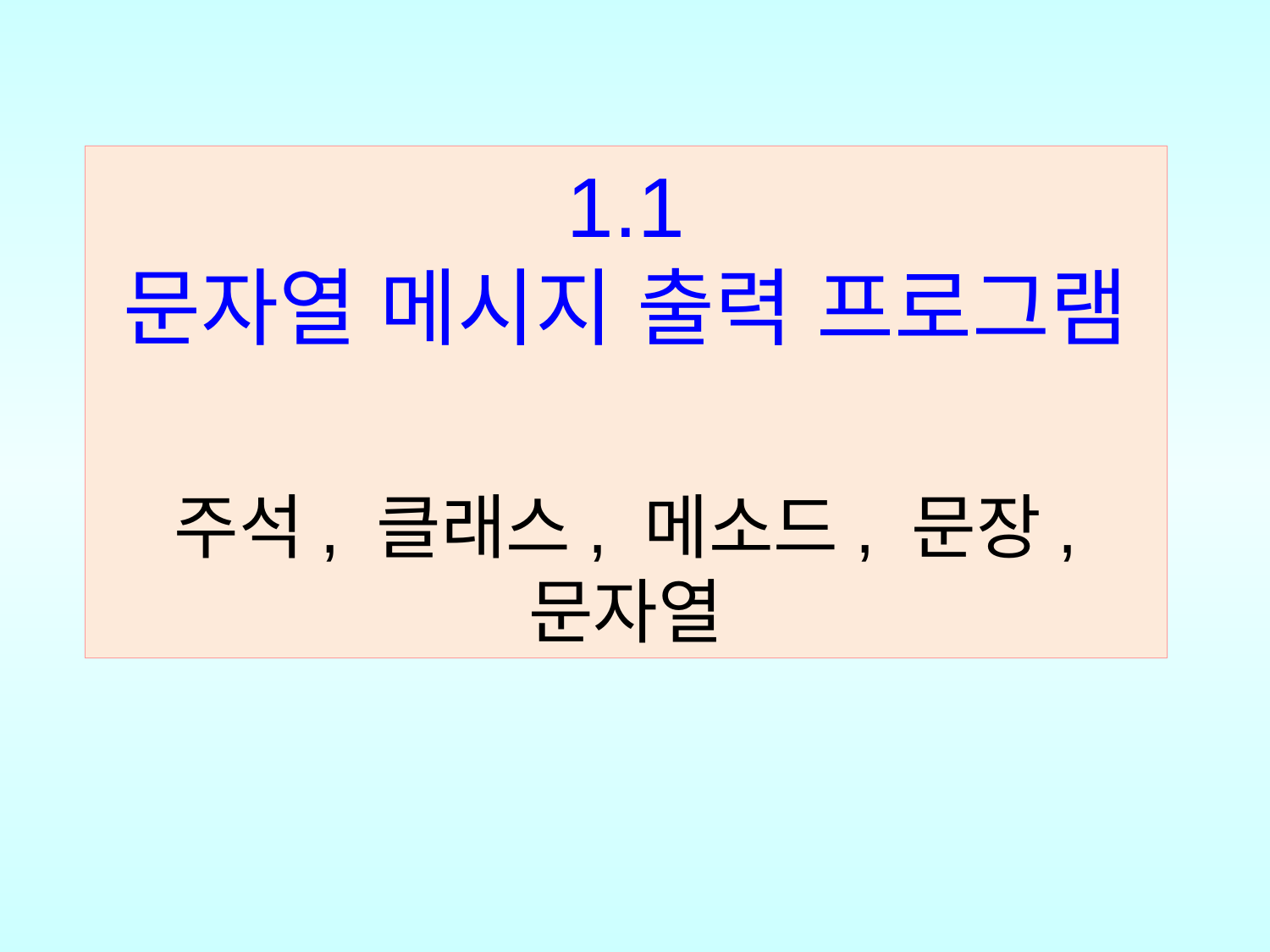

1.1
문자열 메시지 출력 프로그램

주석, 클래스, 메소드, 문장, 문자열